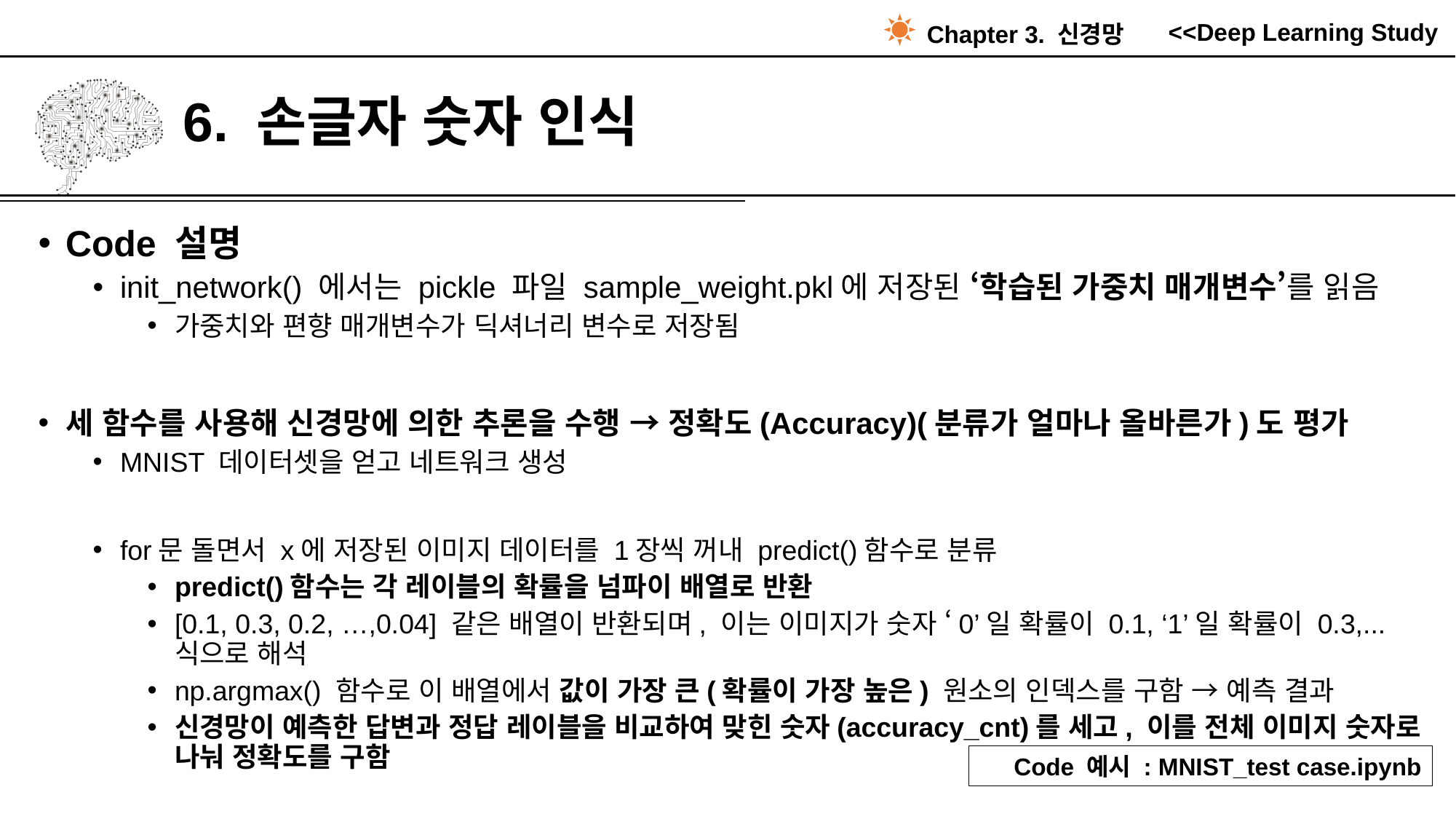

Chapter 3. 신경망

# 6. 손글자 숫자 인식
Code 설명
init_network() 에서는 pickle 파일 sample_weight.pkl에 저장된 ‘학습된 가중치 매개변수’를 읽음
가중치와 편향 매개변수가 딕셔너리 변수로 저장됨

세 함수를 사용해 신경망에 의한 추론을 수행 → 정확도(Accuracy)(분류가 얼마나 올바른가)도 평가
MNIST 데이터셋을 얻고 네트워크 생성

for문 돌면서 x에 저장된 이미지 데이터를 1장씩 꺼내 predict()함수로 분류
predict()함수는 각 레이블의 확률을 넘파이 배열로 반환
[0.1, 0.3, 0.2, …,0.04] 같은 배열이 반환되며, 이는 이미지가 숫자 ‘0’일 확률이 0.1, ‘1’일 확률이 0.3,... 식으로 해석
np.argmax() 함수로 이 배열에서 값이 가장 큰(확률이 가장 높은) 원소의 인덱스를 구함 → 예측 결과
신경망이 예측한 답변과 정답 레이블을 비교하여 맞힌 숫자(accuracy_cnt)를 세고, 이를 전체 이미지 숫자로 나눠 정확도를 구함

Code 예시 : MNIST_test case.ipynb